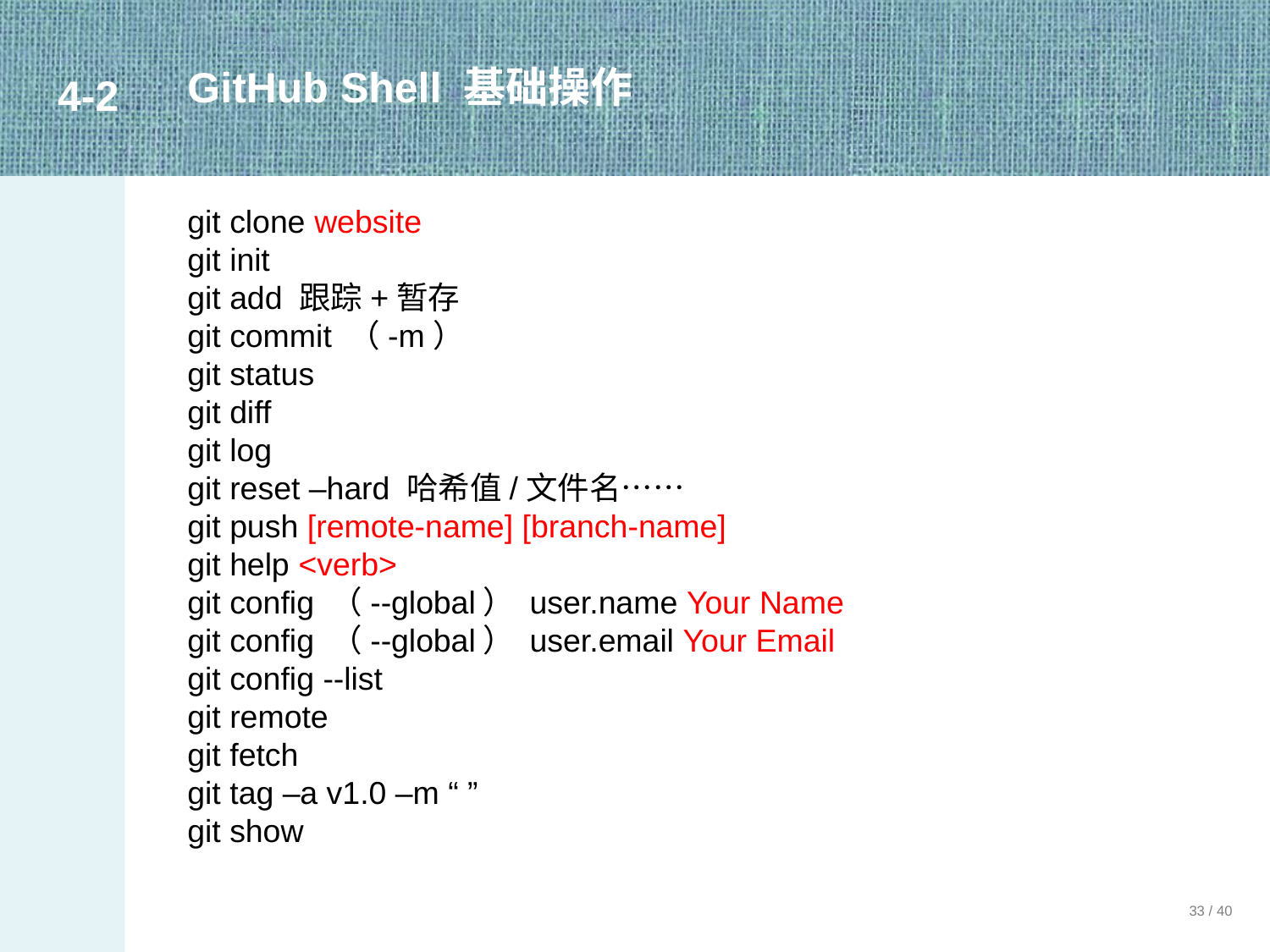

4-2
GitHub Shell 基础操作
git clone website
git init
git add 跟踪+暂存
git commit （-m）
git status
git diff
git log
git reset –hard 哈希值/文件名……
git push [remote-name] [branch-name]
git help <verb>
git config （--global） user.name Your Name
git config （--global） user.email Your Email
git config --list
git remote
git fetch
git tag –a v1.0 –m “ ”
git show
33 / 40